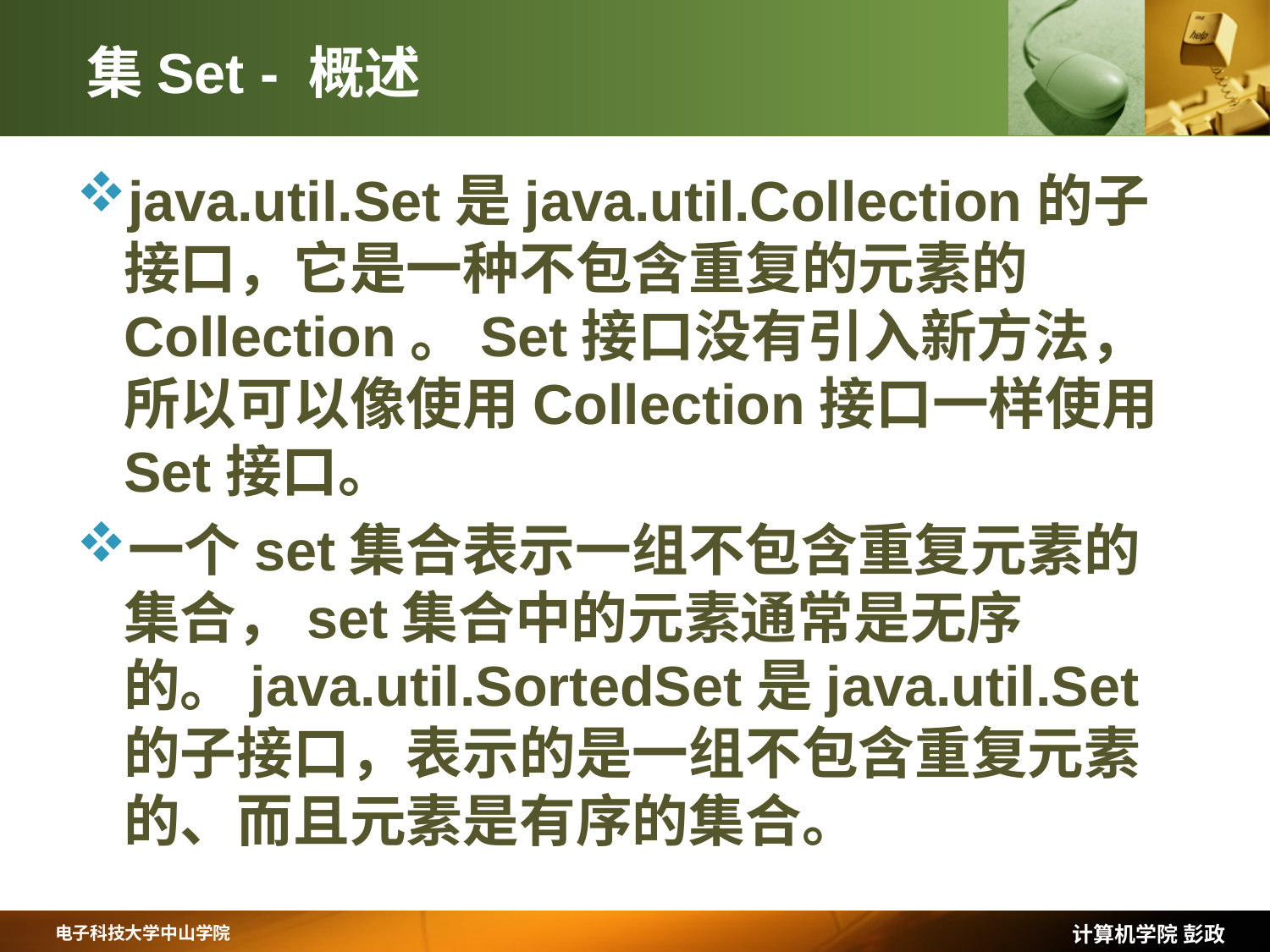

# 集Set - 概述
java.util.Set是java.util.Collection的子接口，它是一种不包含重复的元素的Collection。Set接口没有引入新方法，所以可以像使用Collection接口一样使用Set接口。
一个set集合表示一组不包含重复元素的集合，set集合中的元素通常是无序的。java.util.SortedSet是java.util.Set的子接口，表示的是一组不包含重复元素的、而且元素是有序的集合。
计算机学院 彭政
电子科技大学中山学院